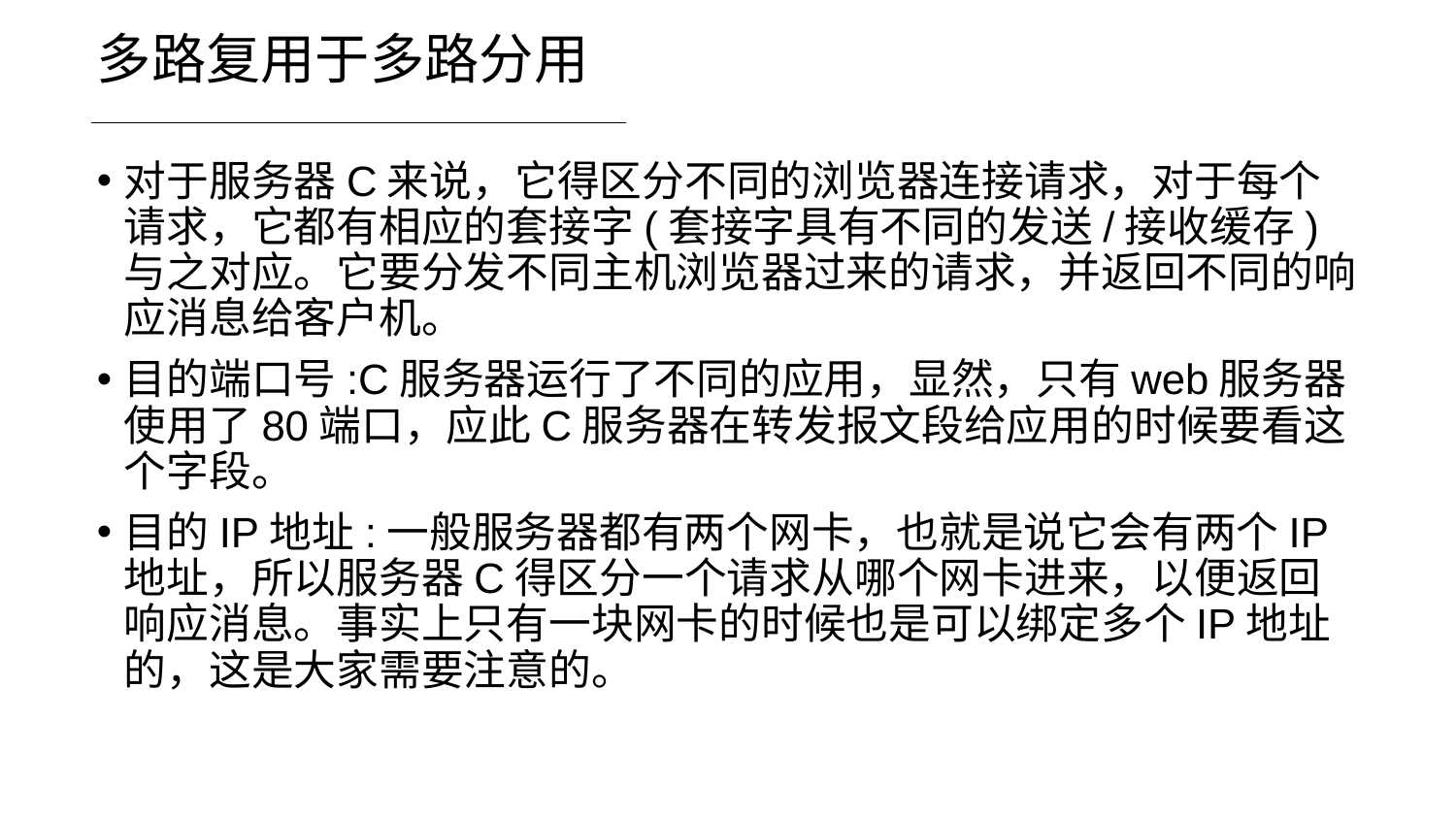

# 多路复用于多路分用
对于服务器C来说，它得区分不同的浏览器连接请求，对于每个请求，它都有相应的套接字(套接字具有不同的发送/接收缓存)与之对应。它要分发不同主机浏览器过来的请求，并返回不同的响应消息给客户机。
目的端口号:C服务器运行了不同的应用，显然，只有web服务器使用了80端口，应此C服务器在转发报文段给应用的时候要看这个字段。
目的IP地址:一般服务器都有两个网卡，也就是说它会有两个IP地址，所以服务器C得区分一个请求从哪个网卡进来，以便返回响应消息。事实上只有一块网卡的时候也是可以绑定多个IP地址的，这是大家需要注意的。